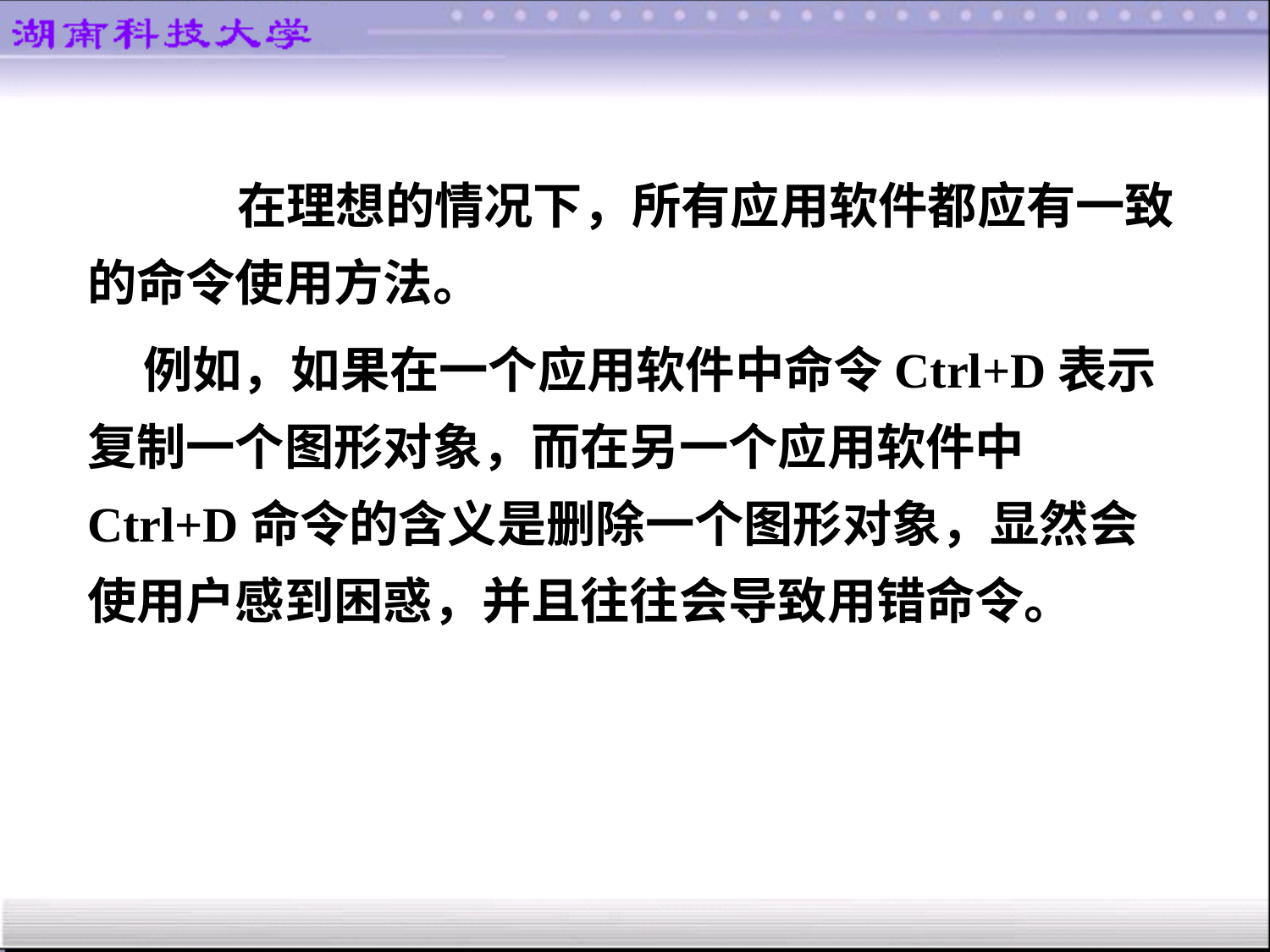

在理想的情况下，所有应用软件都应有一致的命令使用方法。
    例如，如果在一个应用软件中命令Ctrl+D表示复制一个图形对象，而在另一个应用软件中Ctrl+D命令的含义是删除一个图形对象，显然会使用户感到困惑，并且往往会导致用错命令。